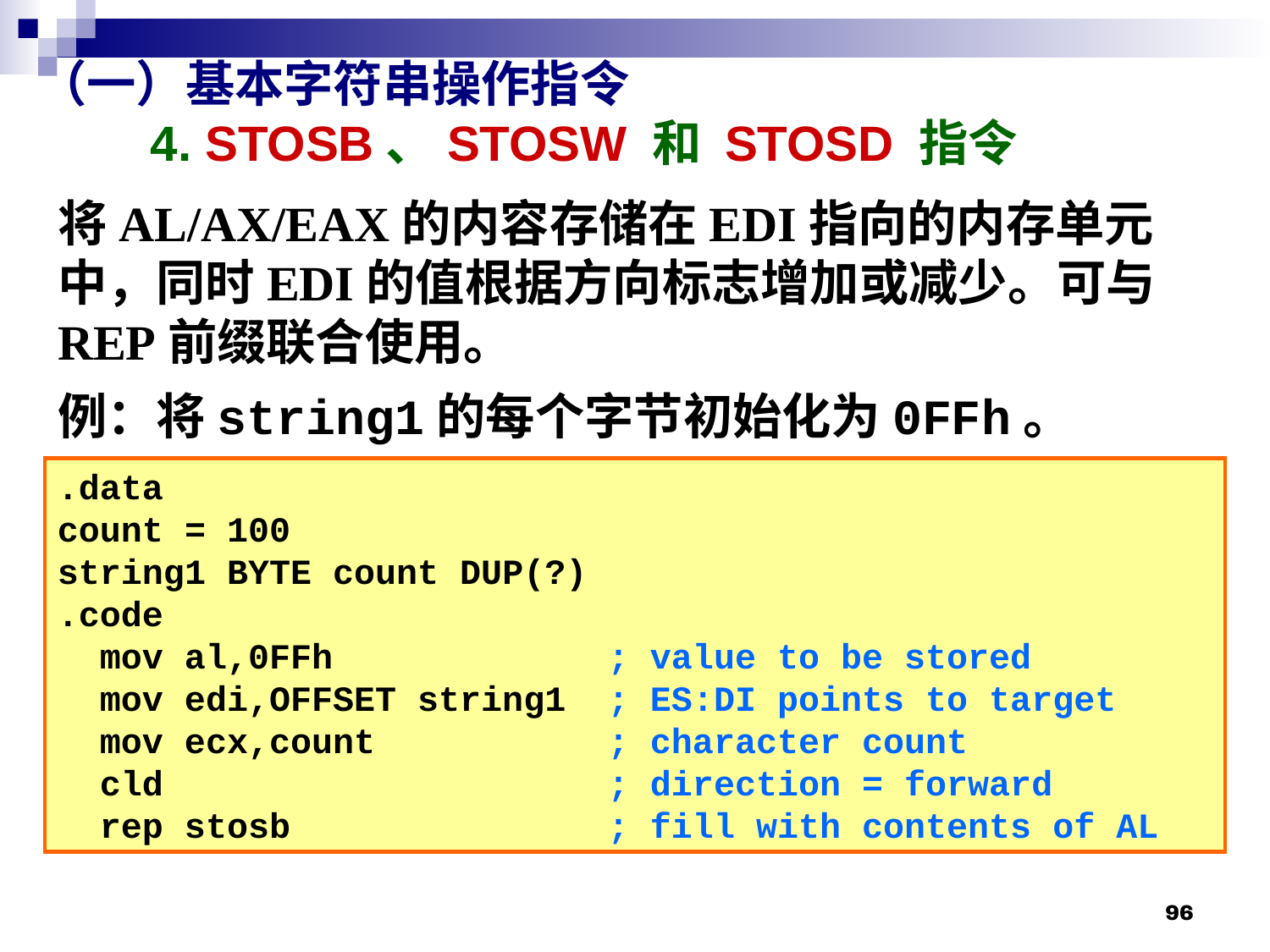

# （一）基本字符串操作指令 4. STOSB、STOSW 和 STOSD 指令
将AL/AX/EAX的内容存储在EDI指向的内存单元中，同时EDI的值根据方向标志增加或减少。可与REP前缀联合使用。
例：将string1的每个字节初始化为0FFh。
.data
count = 100
string1 BYTE count DUP(?)
.code
  mov al,0FFh		  ; value to be stored
  mov edi,OFFSET string1  ; ES:DI points to target
  mov ecx,count		  ; character count
  cld				  ; direction = forward
  rep stosb			  ; fill with contents of AL
96